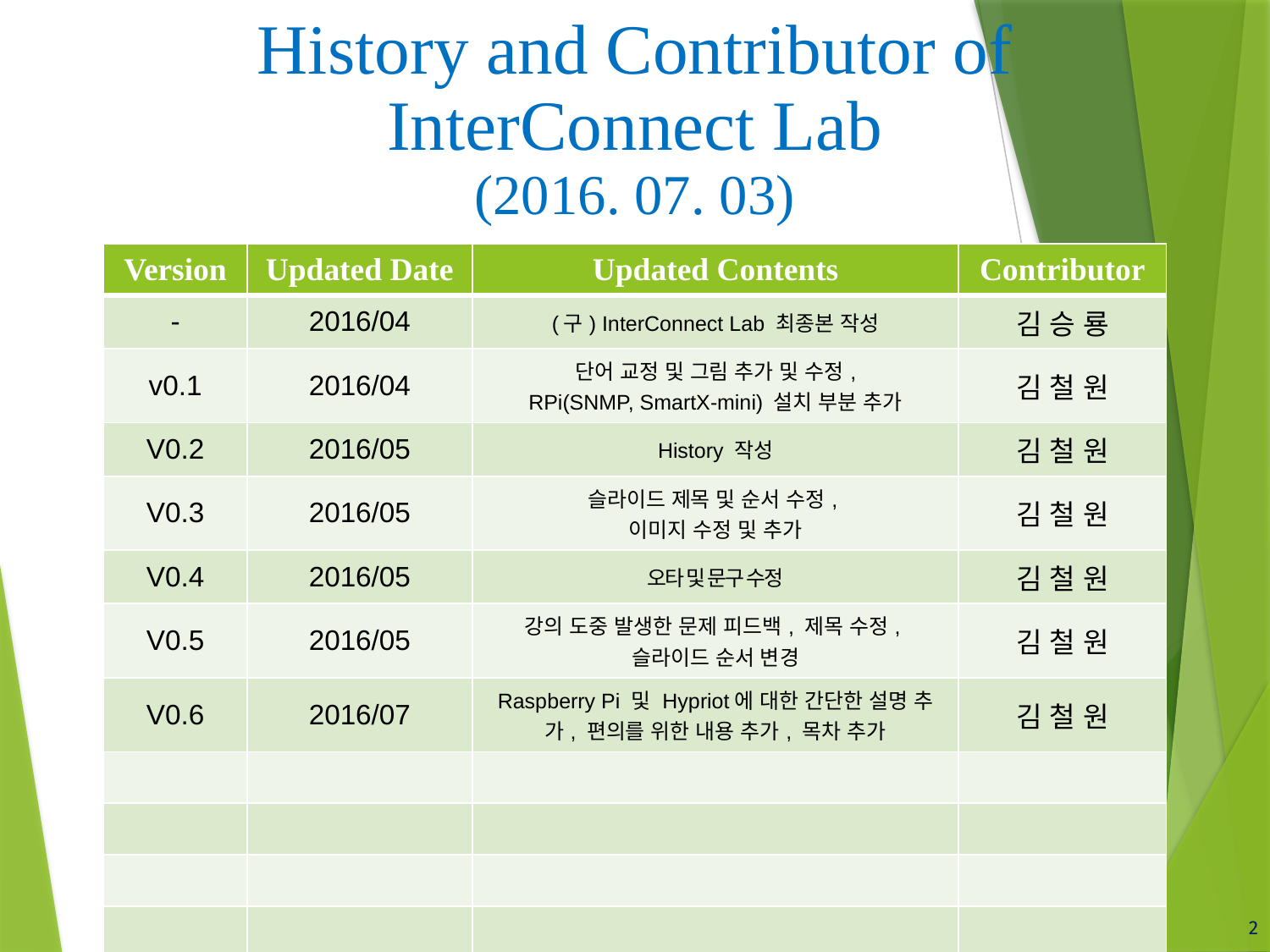

History and Contributor of InterConnect Lab
(2016. 07. 03)
| Version | Updated Date | Updated Contents | Contributor |
| --- | --- | --- | --- |
| - | 2016/04 | (구) InterConnect Lab 최종본 작성 | 김 승 룡 |
| v0.1 | 2016/04 | 단어 교정 및 그림 추가 및 수정, RPi(SNMP, SmartX-mini) 설치 부분 추가 | 김 철 원 |
| V0.2 | 2016/05 | History 작성 | 김 철 원 |
| V0.3 | 2016/05 | 슬라이드 제목 및 순서 수정, 이미지 수정 및 추가 | 김 철 원 |
| V0.4 | 2016/05 | 오타 및 문구 수정 | 김 철 원 |
| V0.5 | 2016/05 | 강의 도중 발생한 문제 피드백, 제목 수정, 슬라이드 순서 변경 | 김 철 원 |
| V0.6 | 2016/07 | Raspberry Pi 및 Hypriot에 대한 간단한 설명 추가, 편의를 위한 내용 추가, 목차 추가 | 김 철 원 |
|  |  |  |  |
|  |  |  |  |
|  |  |  |  |
|  |  |  |  |
2